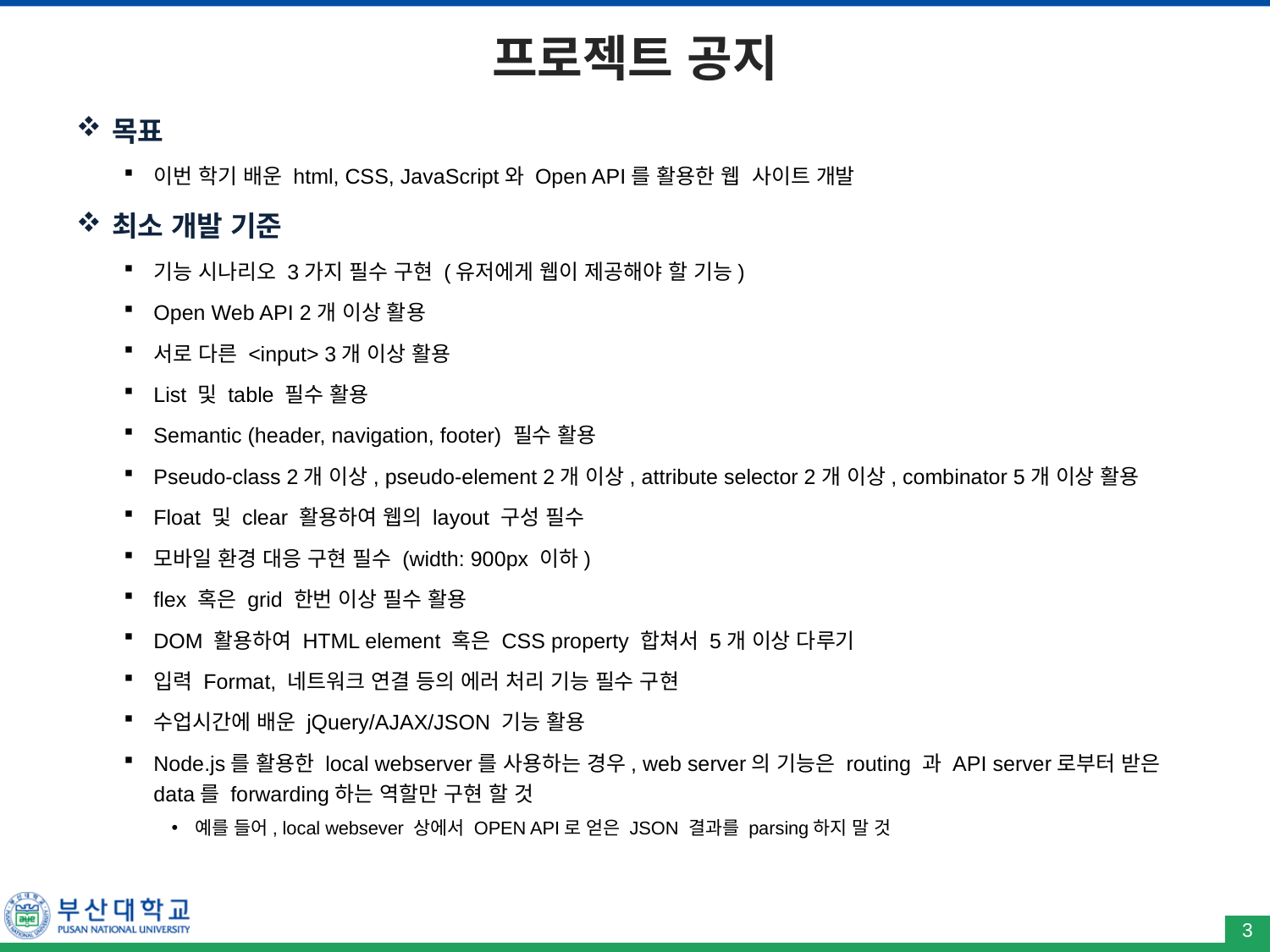

# 프로젝트 공지
목표
이번 학기 배운 html, CSS, JavaScript와 Open API를 활용한 웹  사이트 개발
최소 개발 기준
기능 시나리오 3가지 필수 구현 (유저에게 웹이 제공해야 할 기능)
Open Web API 2개 이상 활용
서로 다른 <input> 3개 이상 활용
List 및 table 필수 활용
Semantic (header, navigation, footer) 필수 활용
Pseudo-class 2개 이상, pseudo-element 2개 이상, attribute selector 2개 이상, combinator 5개 이상 활용
Float 및 clear 활용하여 웹의 layout 구성 필수
모바일 환경 대응 구현 필수 (width: 900px 이하)
flex 혹은 grid 한번 이상 필수 활용
DOM 활용하여 HTML element 혹은 CSS property 합쳐서 5개 이상 다루기
입력 Format, 네트워크 연결 등의 에러 처리 기능 필수 구현
수업시간에 배운 jQuery/AJAX/JSON 기능 활용
Node.js를 활용한 local webserver를 사용하는 경우, web server의 기능은 routing 과 API server로부터 받은 data를 forwarding하는 역할만 구현 할 것
예를 들어, local websever 상에서 OPEN API로 얻은 JSON 결과를 parsing하지 말 것

3